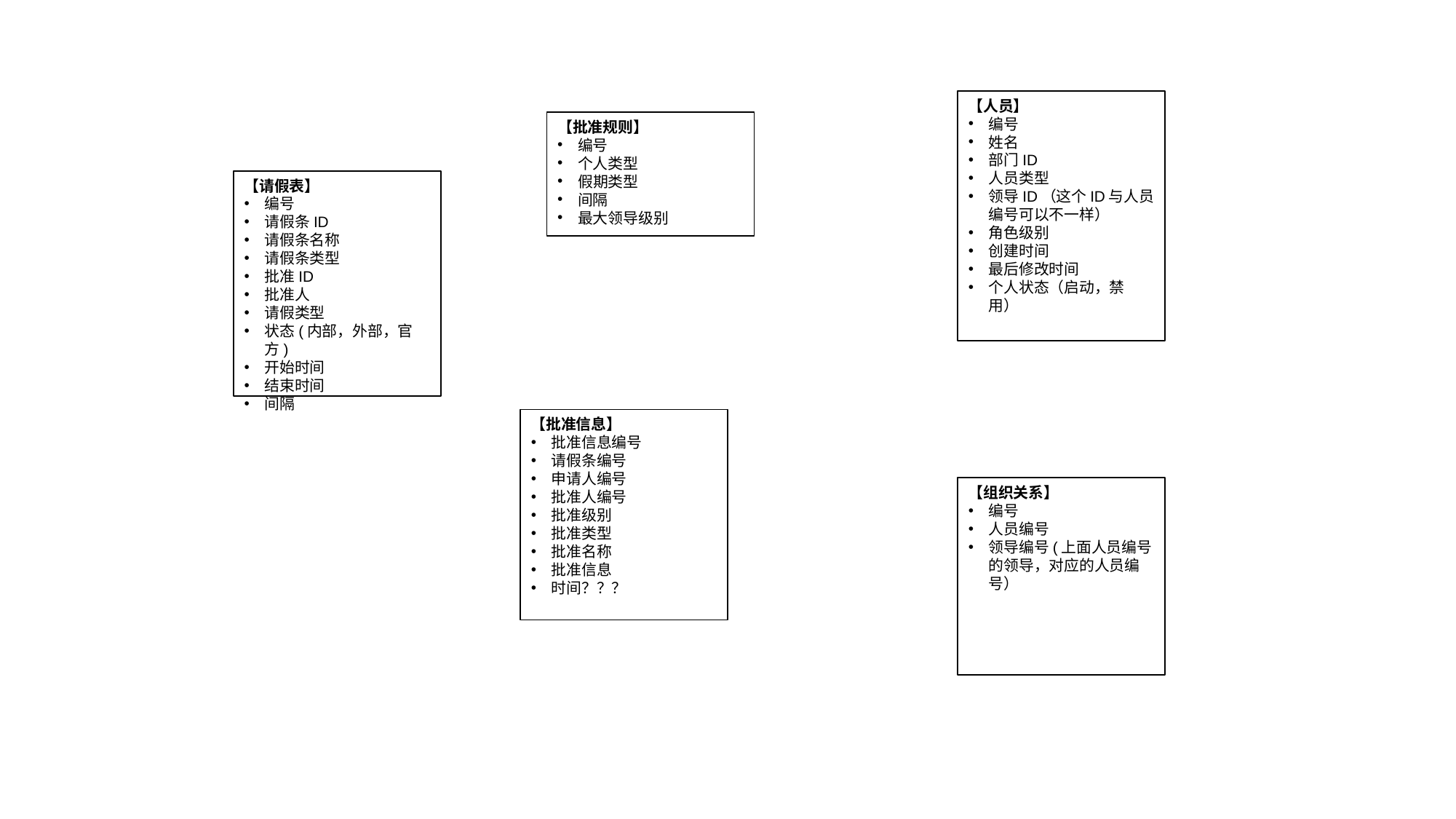

【人员】
编号
姓名
部门ID
人员类型
领导ID（这个ID与人员编号可以不一样）
角色级别
创建时间
最后修改时间
个人状态（启动，禁用）
【批准规则】
编号
个人类型
假期类型
间隔
最大领导级别
【请假表】
编号
请假条ID
请假条名称
请假条类型
批准ID
批准人
请假类型
状态(内部，外部，官方)
开始时间
结束时间
间隔
【批准信息】
批准信息编号
请假条编号
申请人编号
批准人编号
批准级别
批准类型
批准名称
批准信息
时间？？？
【组织关系】
编号
人员编号
领导编号(上面人员编号的领导，对应的人员编号）